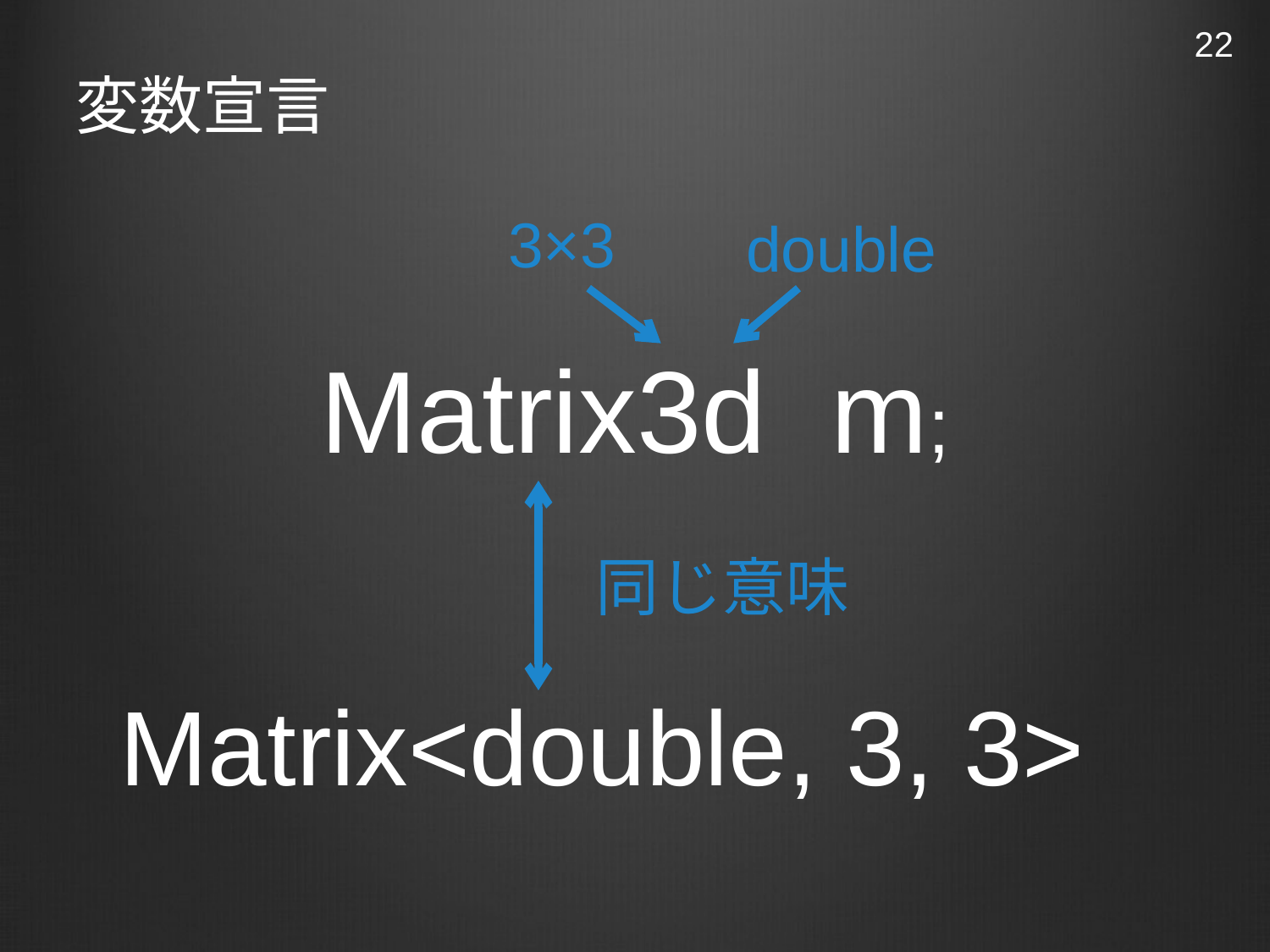

変数宣言
22
3×3
double
Matrix3d  m;
同じ意味
Matrix<double, 3, 3>